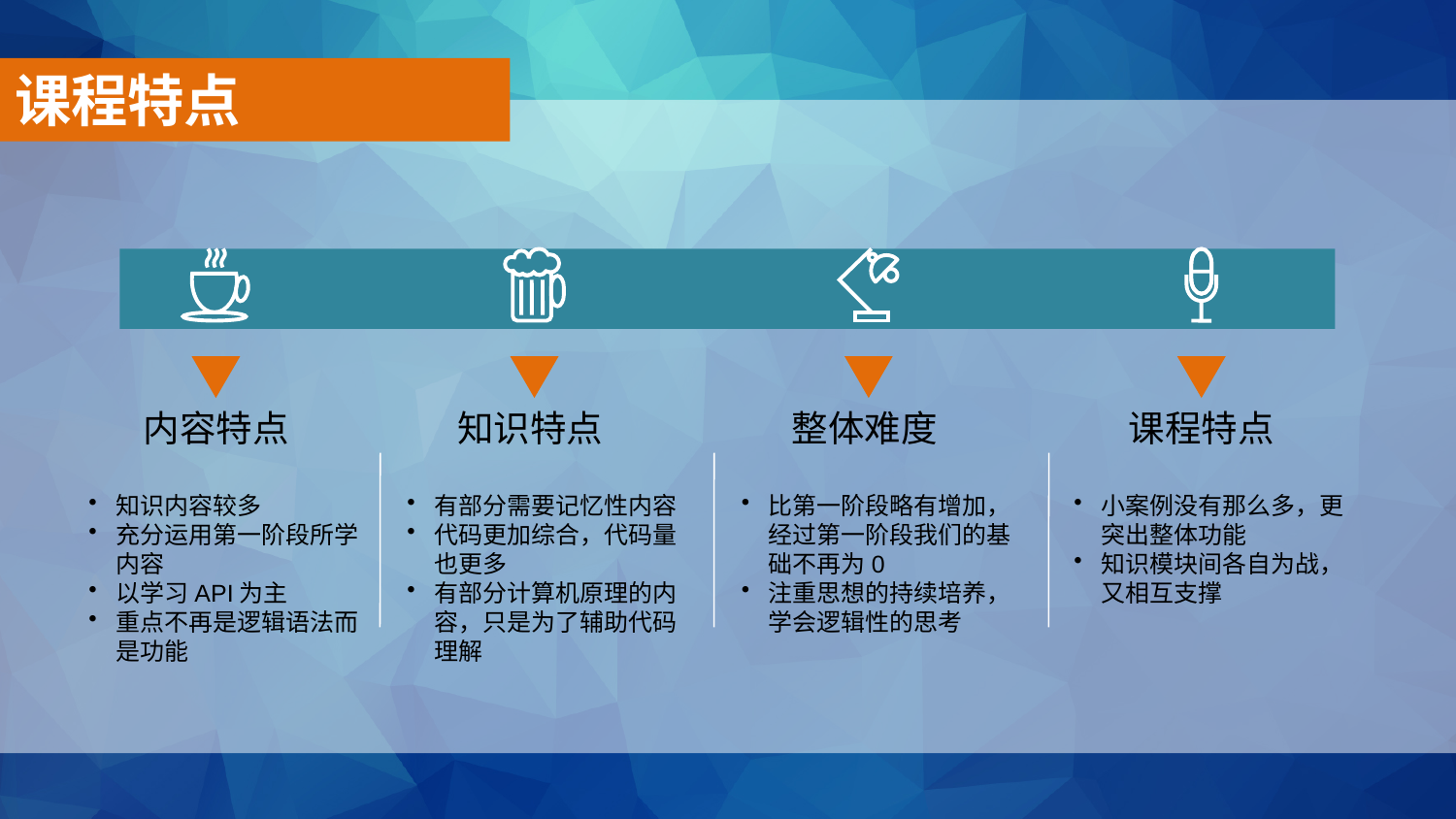

课程特点

内容特点
知识特点
整体难度
课程特点

知识内容较多
充分运用第一阶段所学内容
以学习API为主
重点不再是逻辑语法而是功能
有部分需要记忆性内容
代码更加综合，代码量也更多
有部分计算机原理的内容，只是为了辅助代码理解
比第一阶段略有增加，经过第一阶段我们的基础不再为0
注重思想的持续培养，学会逻辑性的思考
小案例没有那么多，更突出整体功能
知识模块间各自为战，又相互支撑